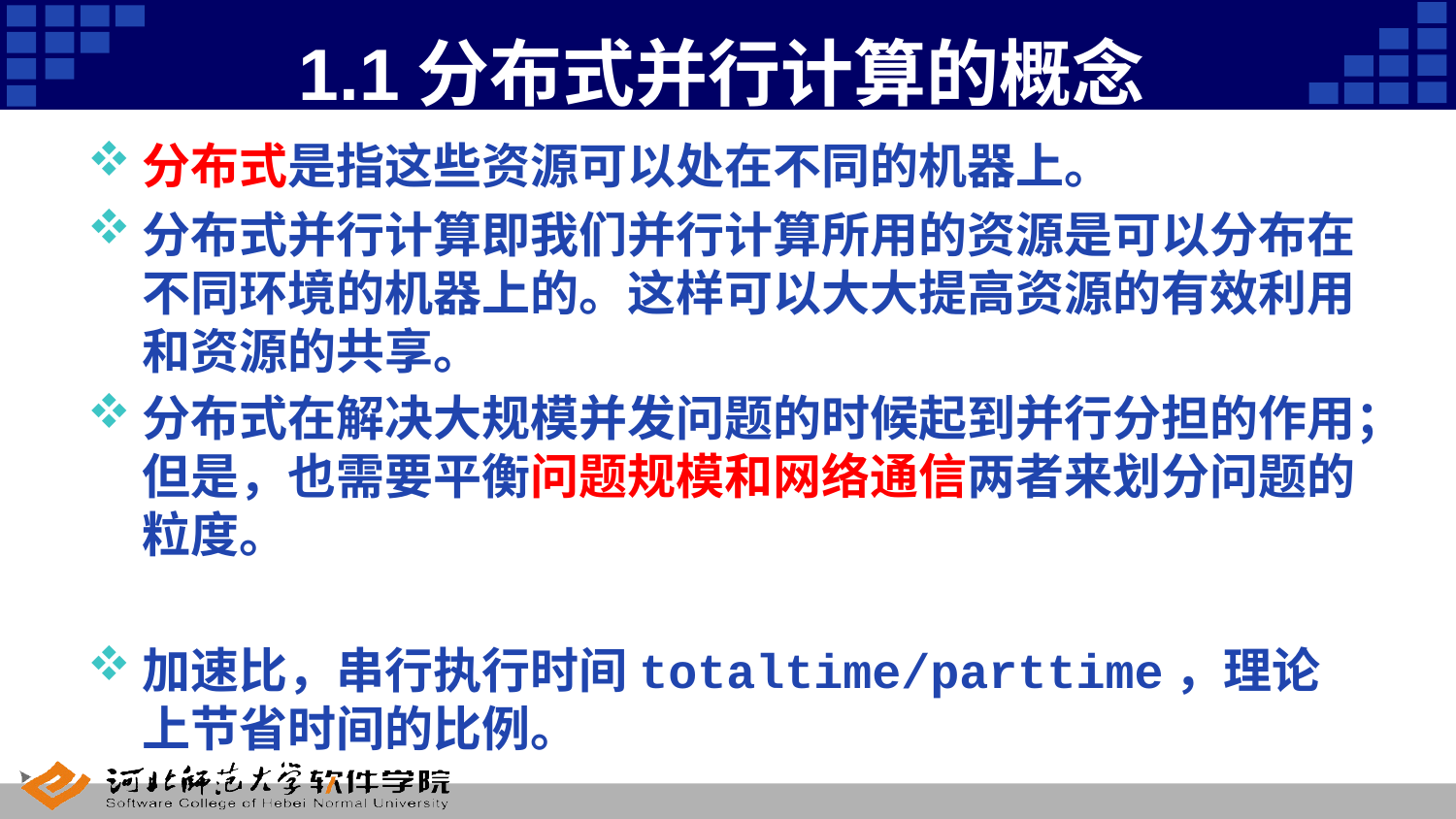

# 1.1分布式并行计算的概念
分布式是指这些资源可以处在不同的机器上。
分布式并行计算即我们并行计算所用的资源是可以分布在不同环境的机器上的。这样可以大大提高资源的有效利用和资源的共享。
分布式在解决大规模并发问题的时候起到并行分担的作用；但是，也需要平衡问题规模和网络通信两者来划分问题的粒度。

加速比，串行执行时间totaltime/parttime，理论上节省时间的比例。